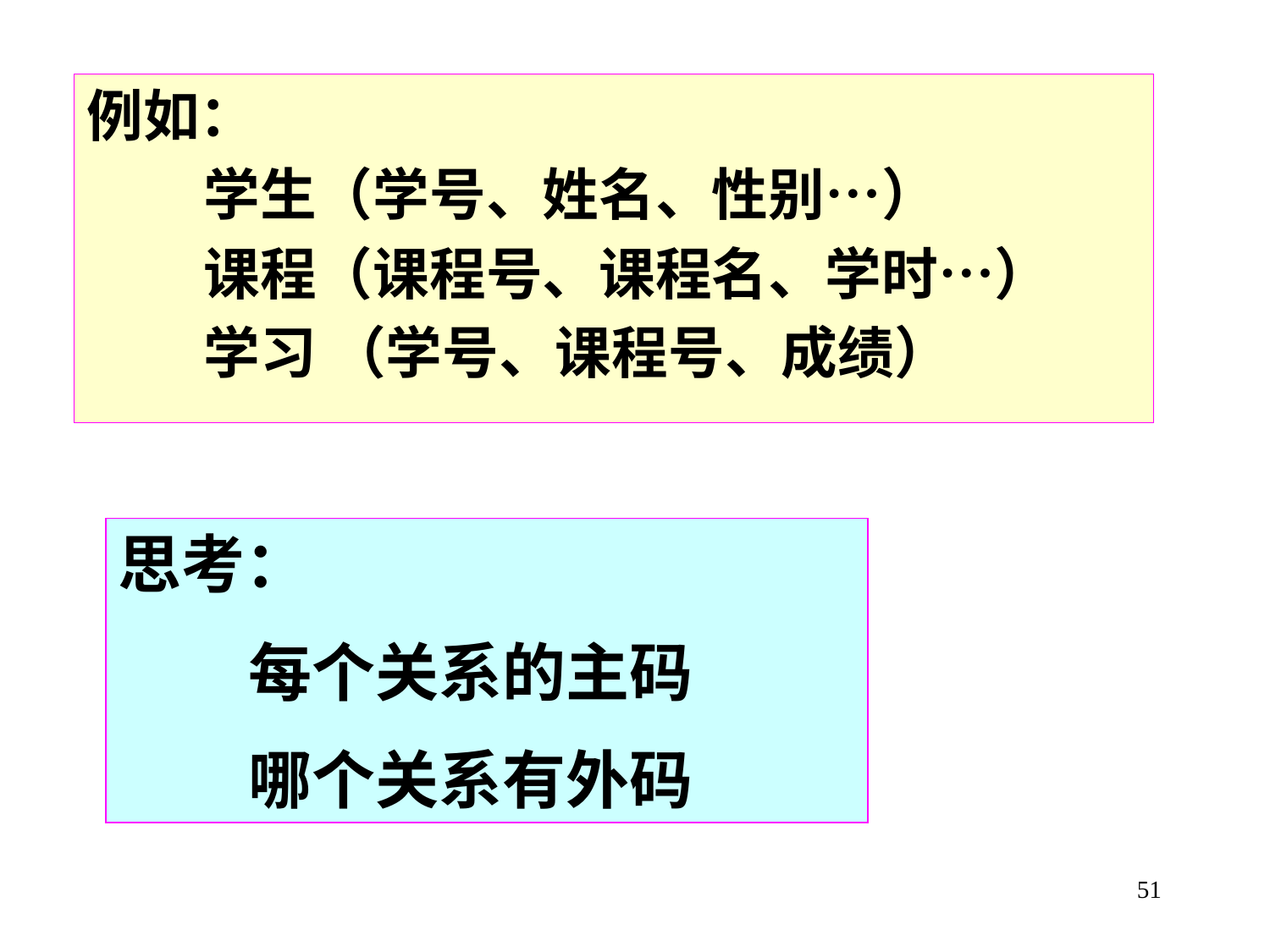

例如：
        学生（学号、姓名、性别…）
        课程（课程号、课程名、学时…）
        学习 （学号、课程号、成绩）
思考：
        每个关系的主码
        哪个关系有外码
51